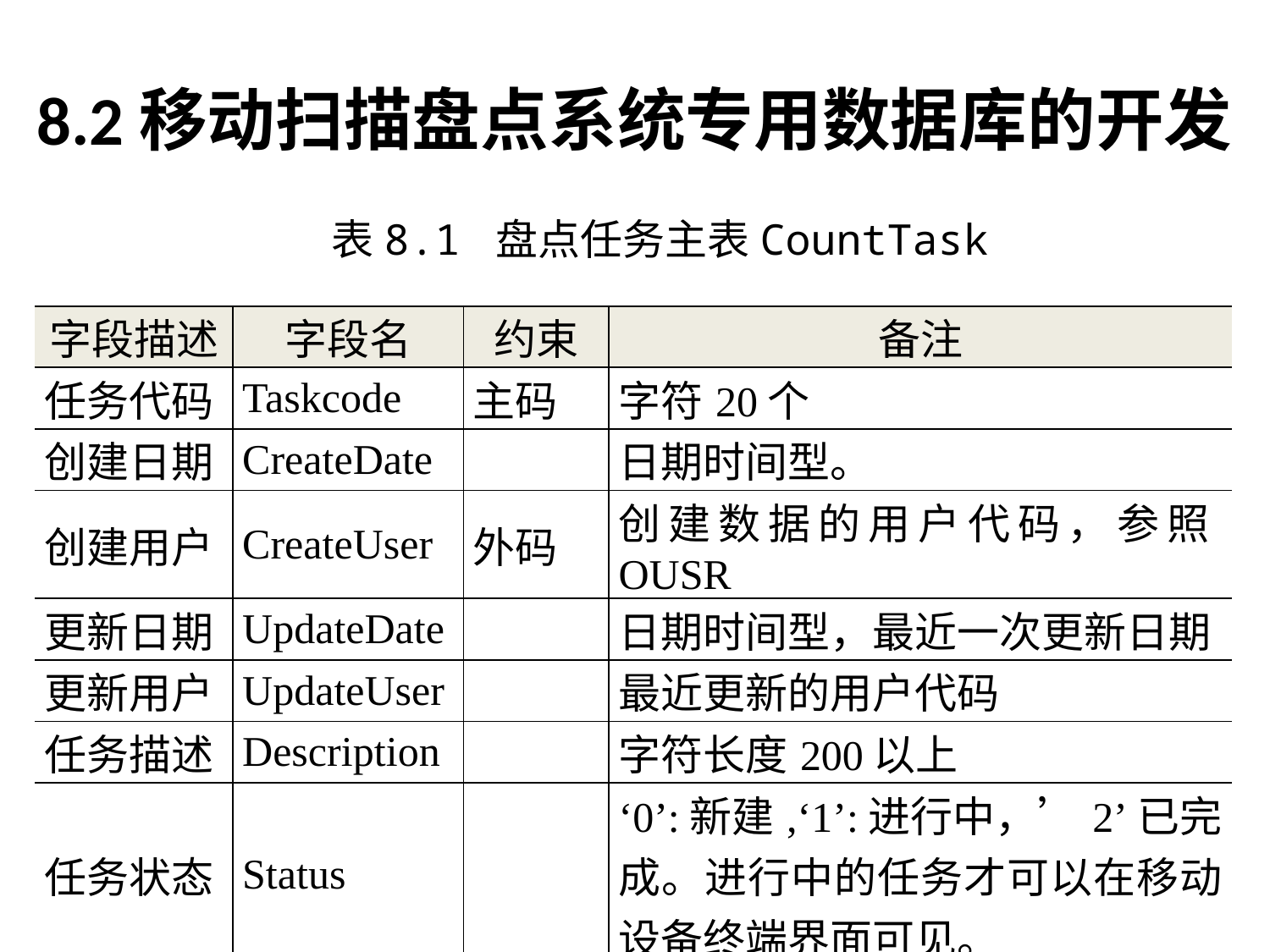

# 8.2移动扫描盘点系统专用数据库的开发
表8.1 盘点任务主表CountTask
| 字段描述 | 字段名 | 约束 | 备注 |
| --- | --- | --- | --- |
| 任务代码 | Taskcode | 主码 | 字符20个 |
| 创建日期 | CreateDate |  | 日期时间型。 |
| 创建用户 | CreateUser | 外码 | 创建数据的用户代码，参照OUSR |
| 更新日期 | UpdateDate |  | 日期时间型，最近一次更新日期 |
| 更新用户 | UpdateUser |  | 最近更新的用户代码 |
| 任务描述 | Description |  | 字符长度200以上 |
| 任务状态 | Status |  | ‘0’:新建,‘1’:进行中，’2’已完成。进行中的任务才可以在移动设备终端界面可见。 |
| 备注 | comment |  | text类型 |